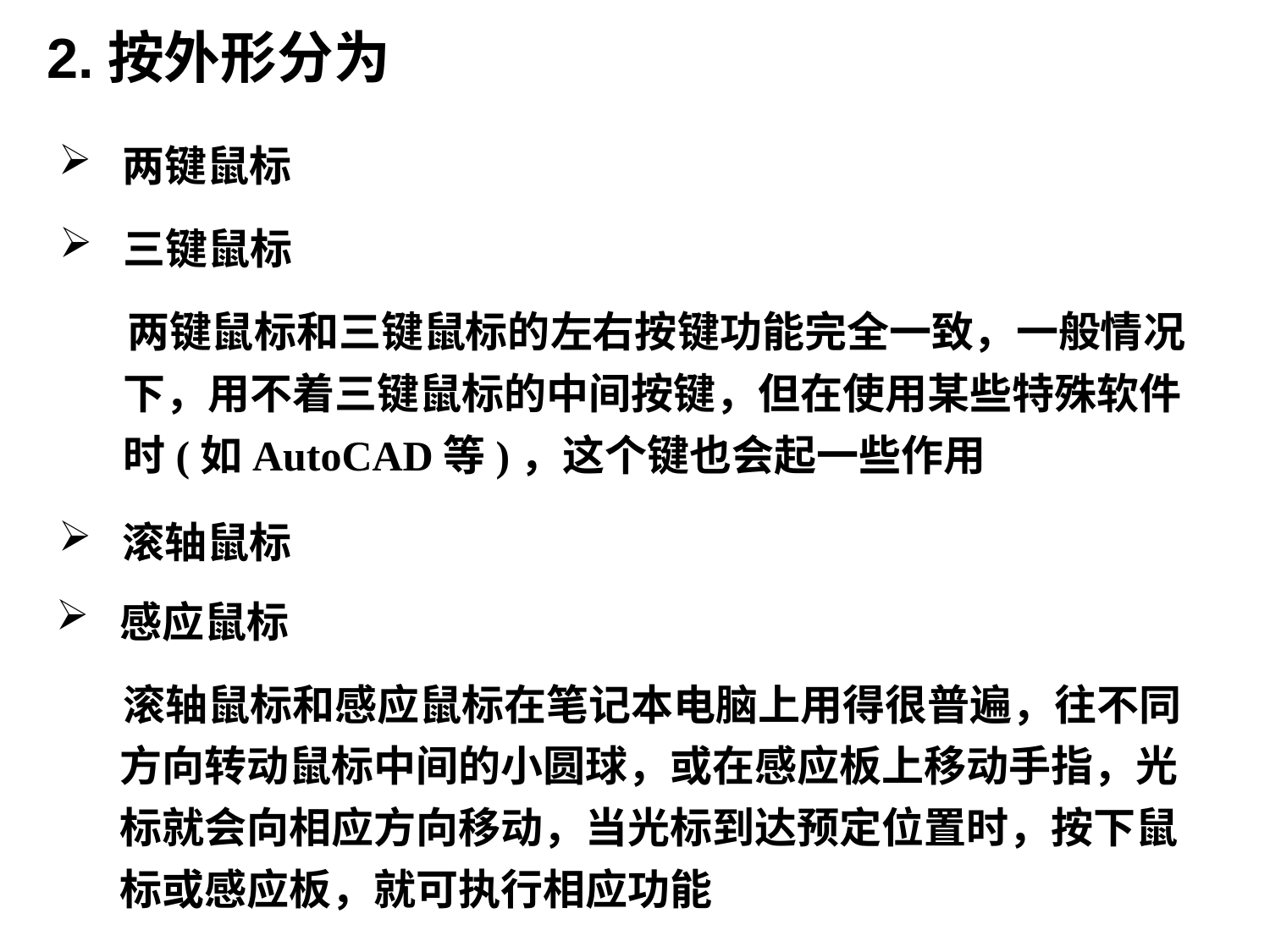

2.按外形分为
两键鼠标
三键鼠标
      两键鼠标和三键鼠标的左右按键功能完全一致，一般情况下，用不着三键鼠标的中间按键，但在使用某些特殊软件时(如AutoCAD等)，这个键也会起一些作用
滚轴鼠标
感应鼠标
      滚轴鼠标和感应鼠标在笔记本电脑上用得很普遍，往不同方向转动鼠标中间的小圆球，或在感应板上移动手指，光标就会向相应方向移动，当光标到达预定位置时，按下鼠标或感应板，就可执行相应功能
209